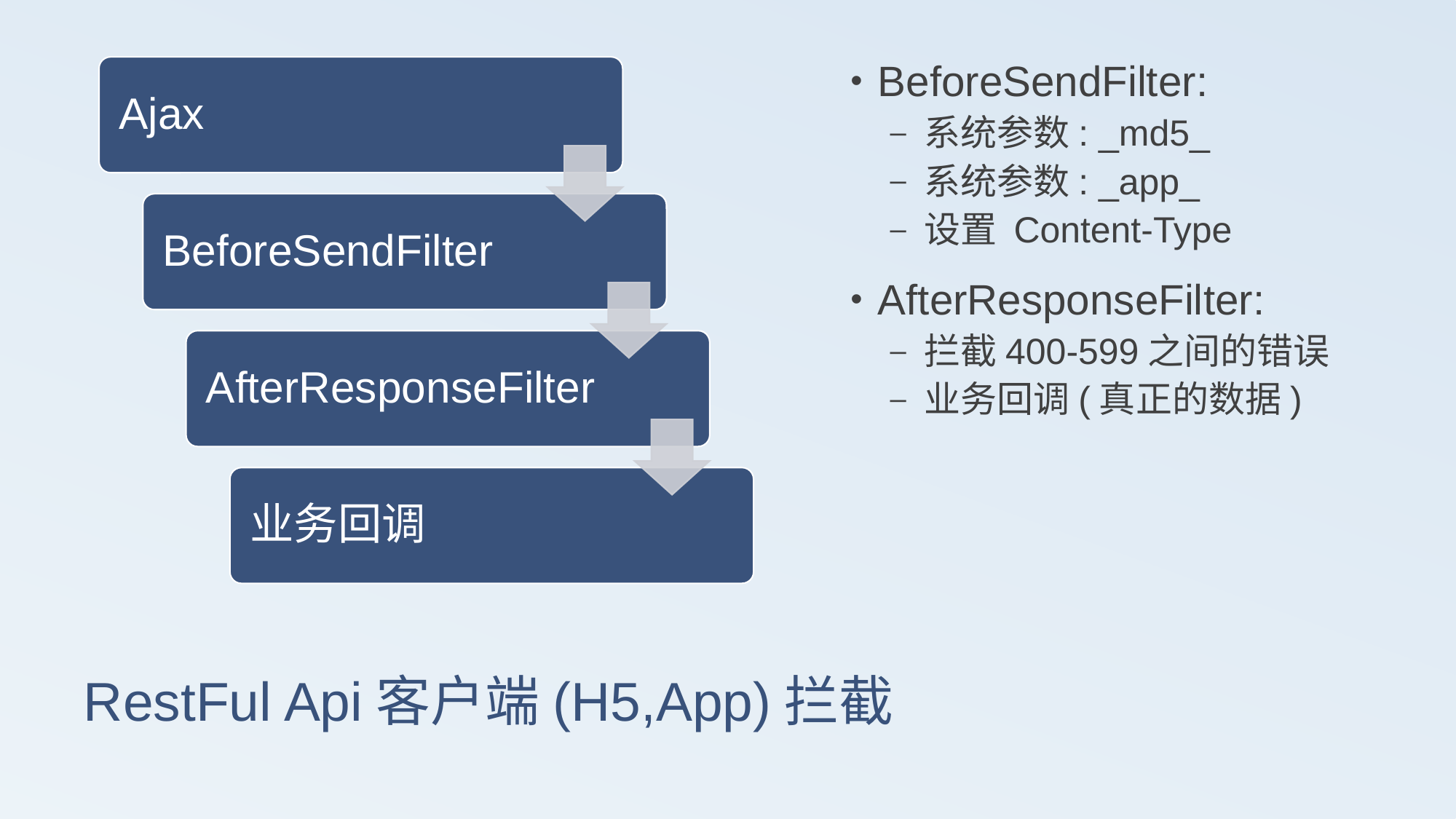

BeforeSendFilter:
系统参数: _md5_
系统参数: _app_
设置 Content-Type
AfterResponseFilter:
拦截400-599之间的错误
业务回调(真正的数据)

Ajax
BeforeSendFilter
AfterResponseFilter
业务回调

# RestFul Api客户端(H5,App)拦截